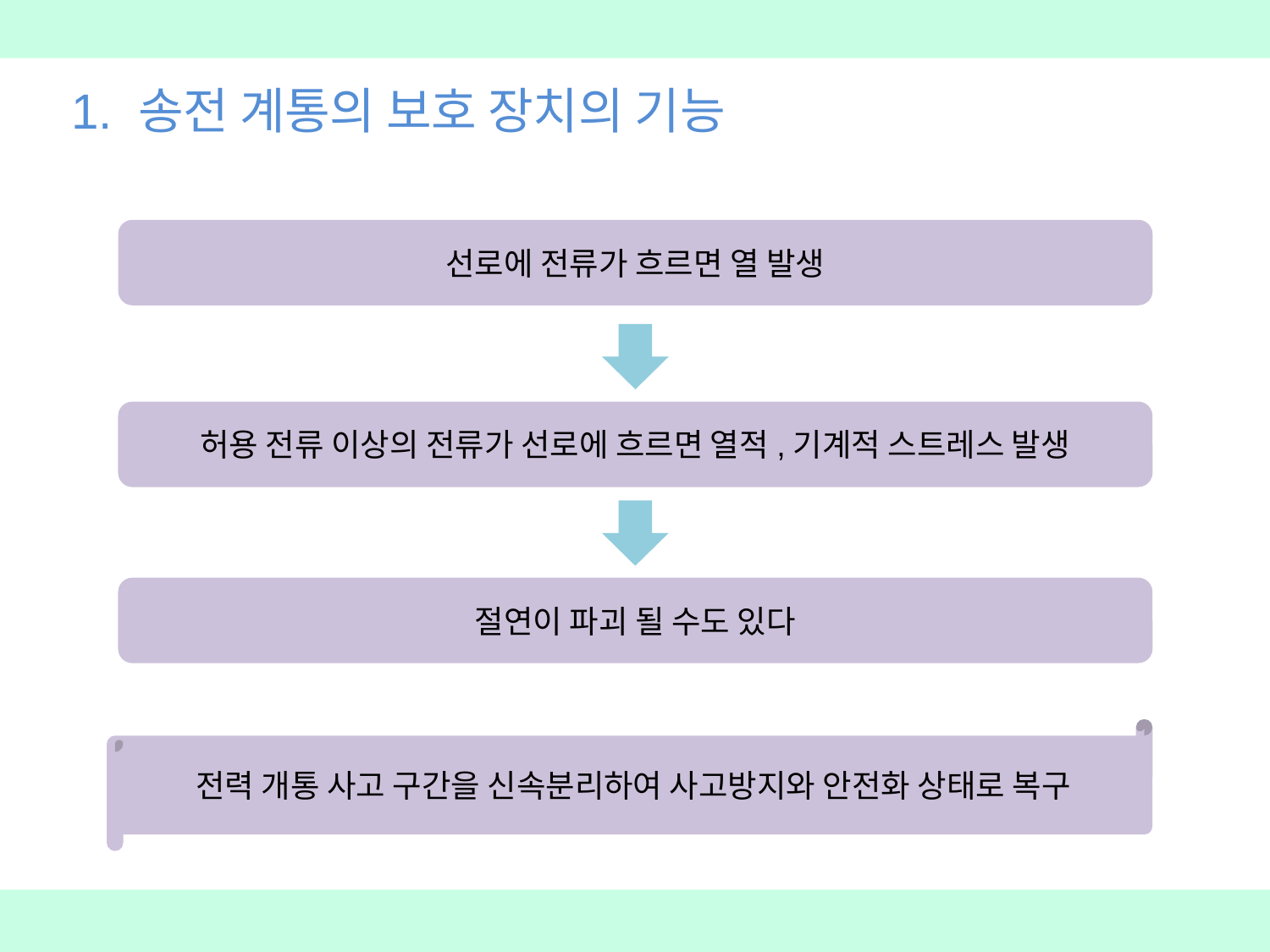

1. 송전 계통의 보호 장치의 기능
선로에 전류가 흐르면 열 발생

허용 전류 이상의 전류가 선로에 흐르면 열적,기계적 스트레스 발생

절연이 파괴 될 수도 있다
전력 개통 사고 구간을 신속분리하여 사고방지와 안전화 상태로 복구